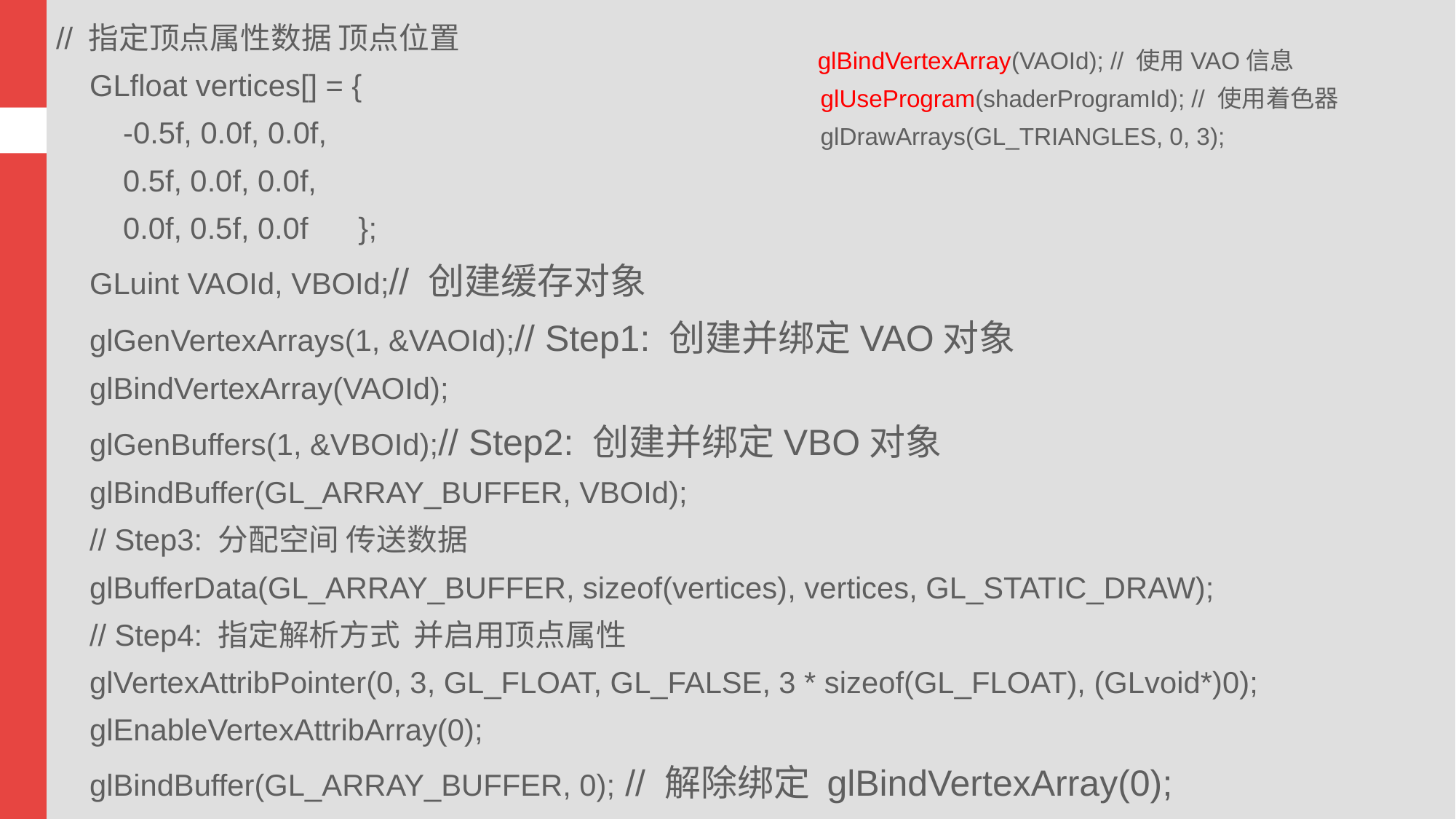

// 指定顶点属性数据 顶点位置
    GLfloat vertices[] = {
        -0.5f, 0.0f, 0.0f,
        0.5f, 0.0f, 0.0f,
        0.0f, 0.5f, 0.0f      };
    GLuint VAOId, VBOId;// 创建缓存对象
    glGenVertexArrays(1, &VAOId);// Step1: 创建并绑定VAO对象
    glBindVertexArray(VAOId);
    glGenBuffers(1, &VBOId);// Step2: 创建并绑定VBO对象
    glBindBuffer(GL_ARRAY_BUFFER, VBOId);
    // Step3: 分配空间 传送数据
    glBufferData(GL_ARRAY_BUFFER, sizeof(vertices), vertices, GL_STATIC_DRAW);
    // Step4: 指定解析方式  并启用顶点属性
    glVertexAttribPointer(0, 3, GL_FLOAT, GL_FALSE, 3 * sizeof(GL_FLOAT), (GLvoid*)0);
    glEnableVertexAttribArray(0);
    glBindBuffer(GL_ARRAY_BUFFER, 0); // 解除绑定 glBindVertexArray(0);
    glBindVertexArray(VAOId); // 使用VAO信息
    glUseProgram(shaderProgramId); // 使用着色器
    glDrawArrays(GL_TRIANGLES, 0, 3);